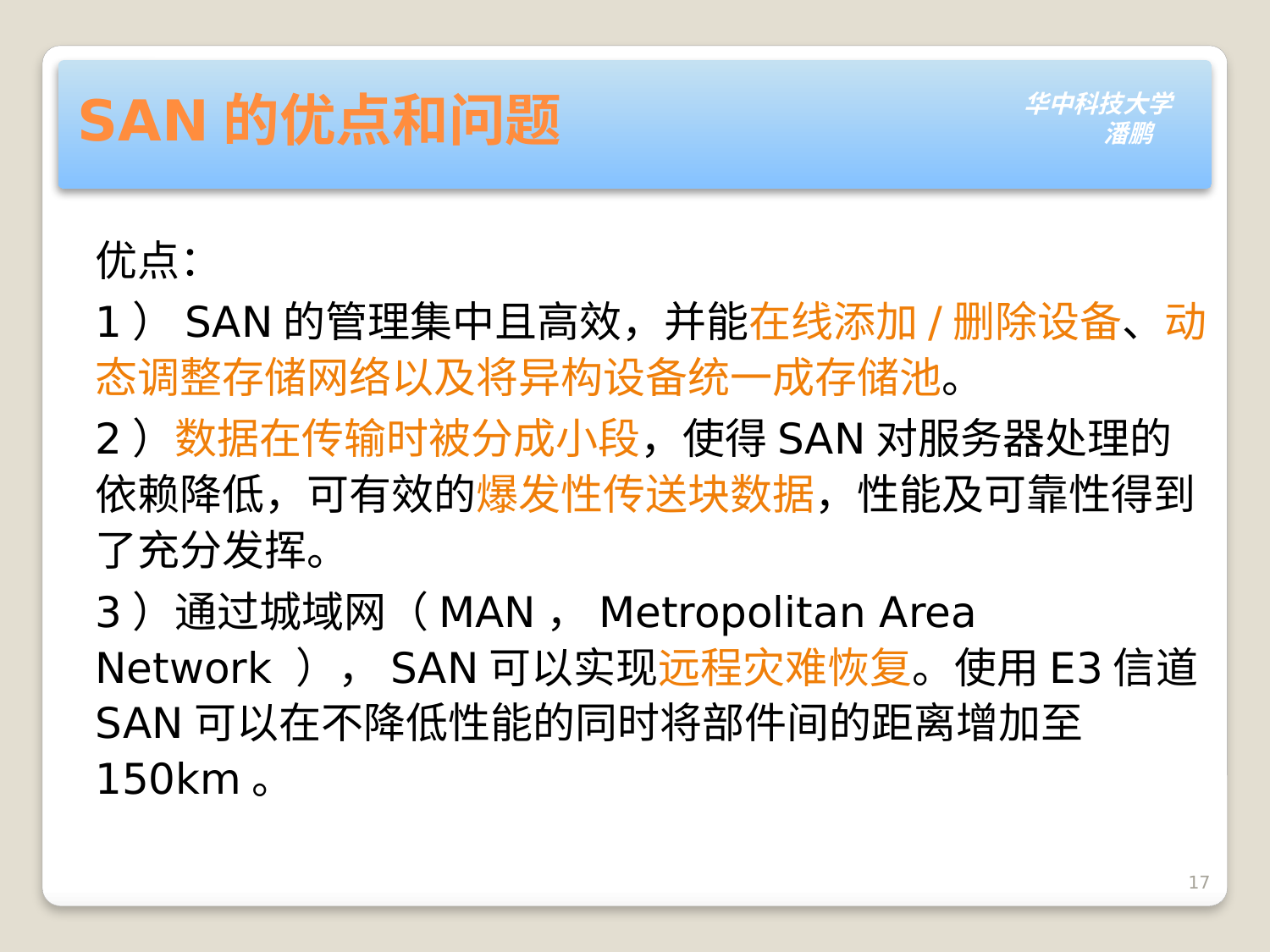

SAN的优点和问题
优点：
1）SAN的管理集中且高效，并能在线添加/删除设备、动态调整存储网络以及将异构设备统一成存储池。
2）数据在传输时被分成小段，使得SAN对服务器处理的依赖降低，可有效的爆发性传送块数据，性能及可靠性得到了充分发挥。
3）通过城域网（MAN，Metropolitan Area Network ），SAN可以实现远程灾难恢复。使用E3信道SAN可以在不降低性能的同时将部件间的距离增加至150km。
17